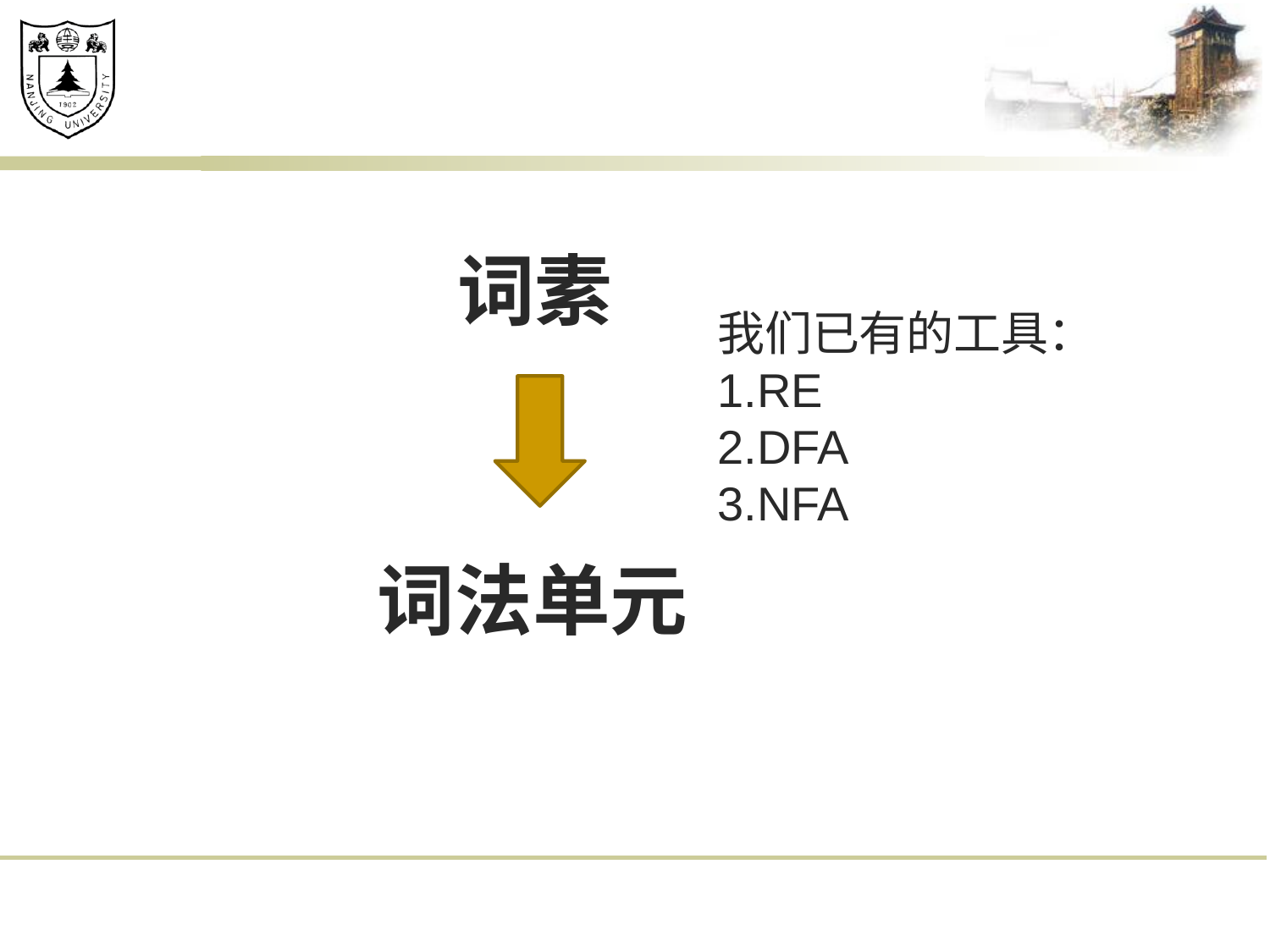

词素
# 我们已有的工具： 1.RE 2.DFA 3.NFA

词法单元